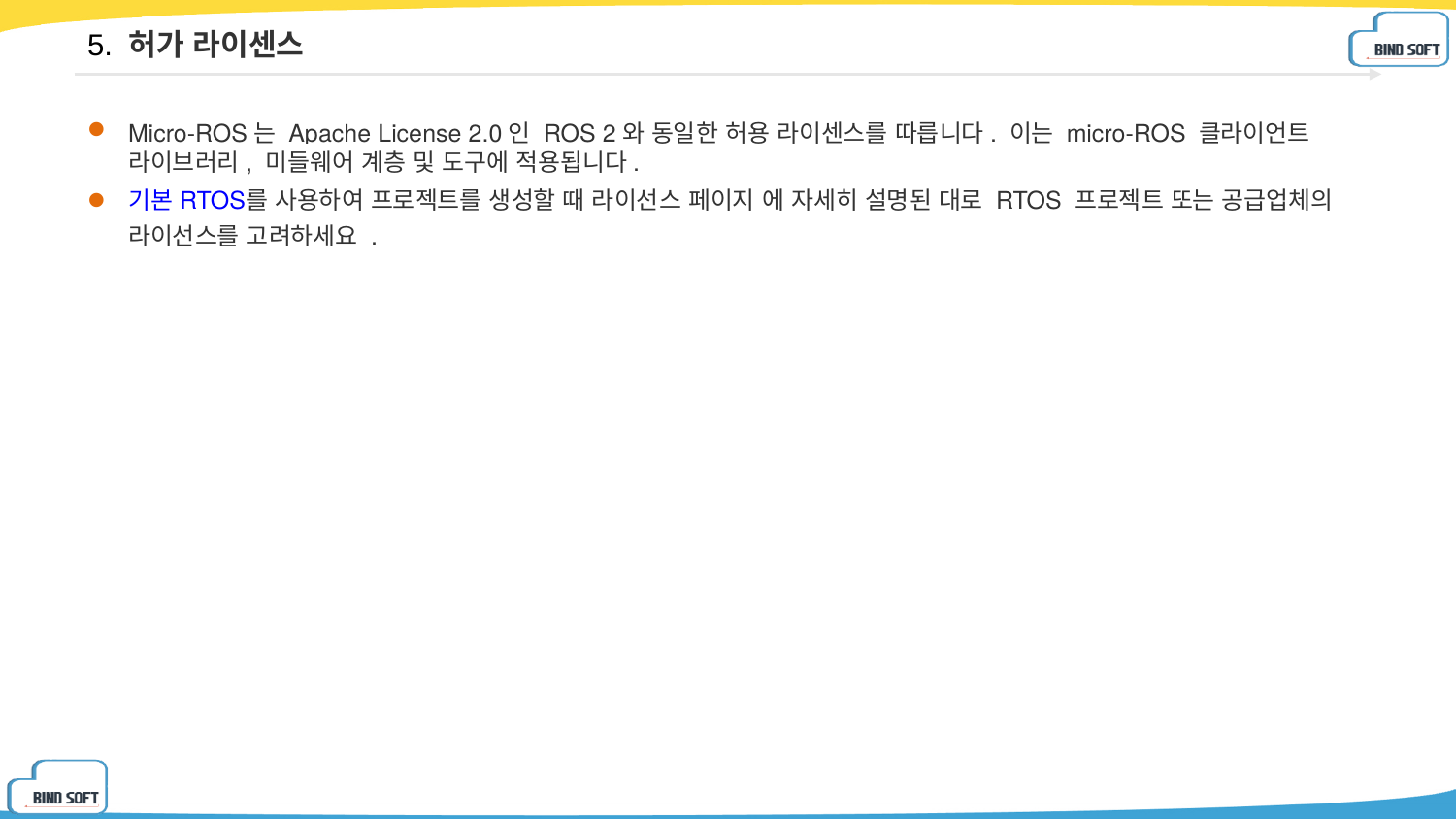

# 5. 허가 라이센스
Micro-ROS는 Apache License 2.0인 ROS 2와 동일한 허용 라이센스를 따릅니다. 이는 micro-ROS 클라이언트 라이브러리, 미들웨어 계층 및 도구에 적용됩니다.
기본 RTOS를 사용하여 프로젝트를 생성할 때 라이선스 페이지 에 자세히 설명된 대로 RTOS 프로젝트 또는 공급업체의 라이선스를 고려하세요 .